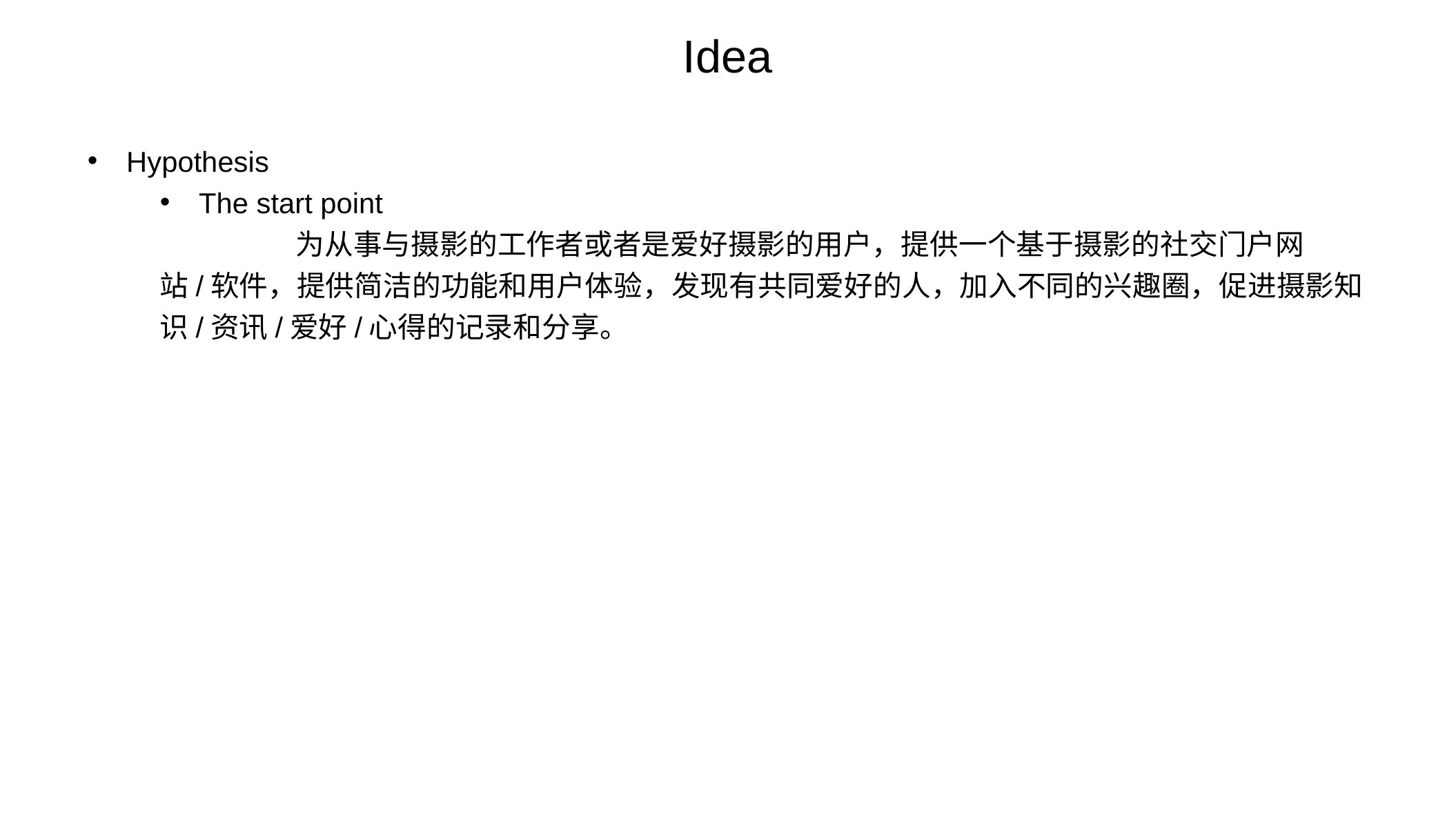

Idea
Hypothesis
The start point
	    为从事与摄影的工作者或者是爱好摄影的用户，提供一个基于摄影的社交门户网站/软件，提供简洁的功能和用户体验，发现有共同爱好的人，加入不同的兴趣圈，促进摄影知识/资讯/爱好/心得的记录和分享。